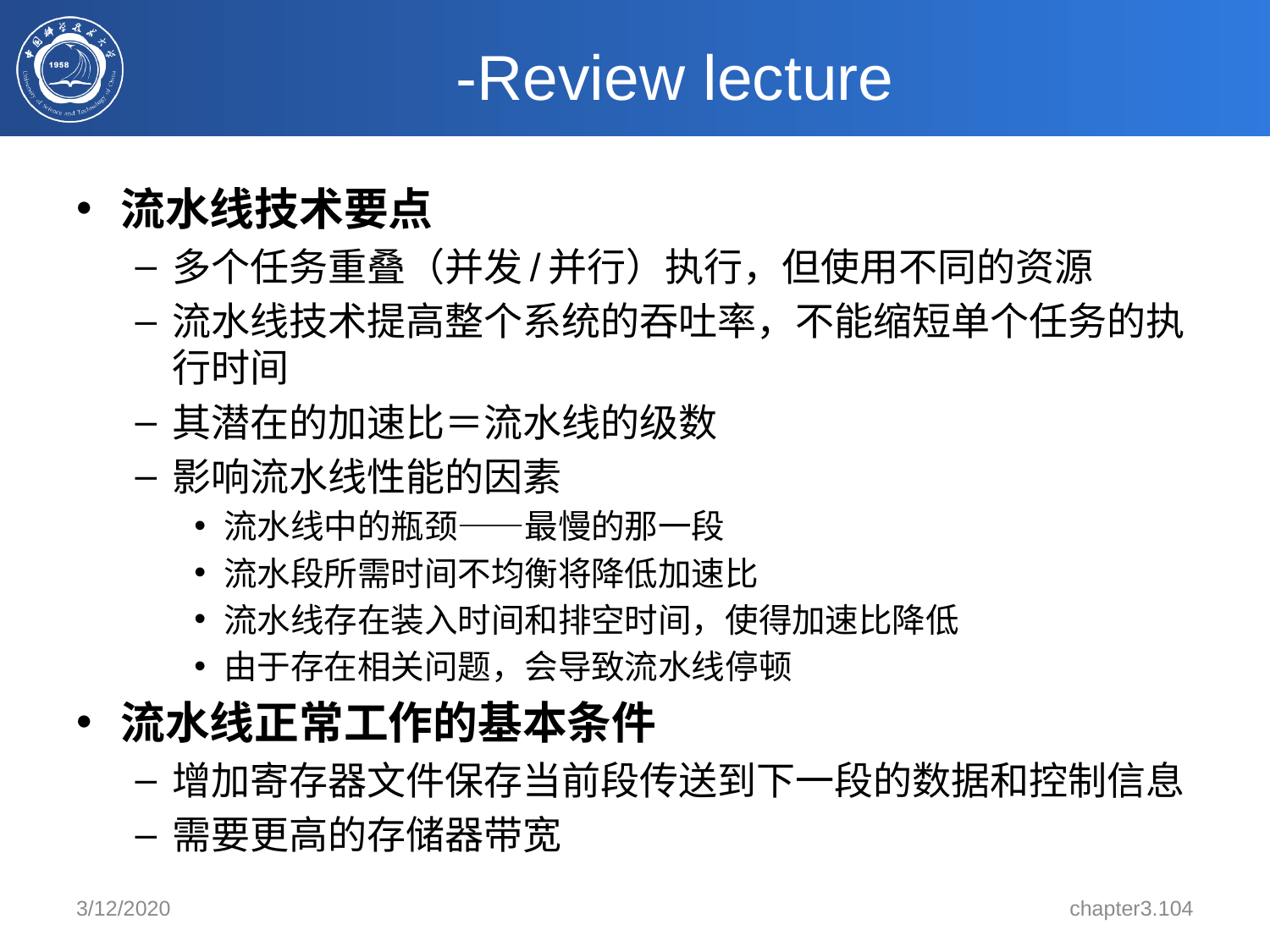

# -Review lecture
流水线技术要点
多个任务重叠（并发/并行）执行，但使用不同的资源
流水线技术提高整个系统的吞吐率，不能缩短单个任务的执行时间
其潜在的加速比＝流水线的级数
影响流水线性能的因素
流水线中的瓶颈——最慢的那一段
流水段所需时间不均衡将降低加速比
流水线存在装入时间和排空时间，使得加速比降低
由于存在相关问题，会导致流水线停顿
流水线正常工作的基本条件
增加寄存器文件保存当前段传送到下一段的数据和控制信息
需要更高的存储器带宽

3/12/2020
chapter3.104